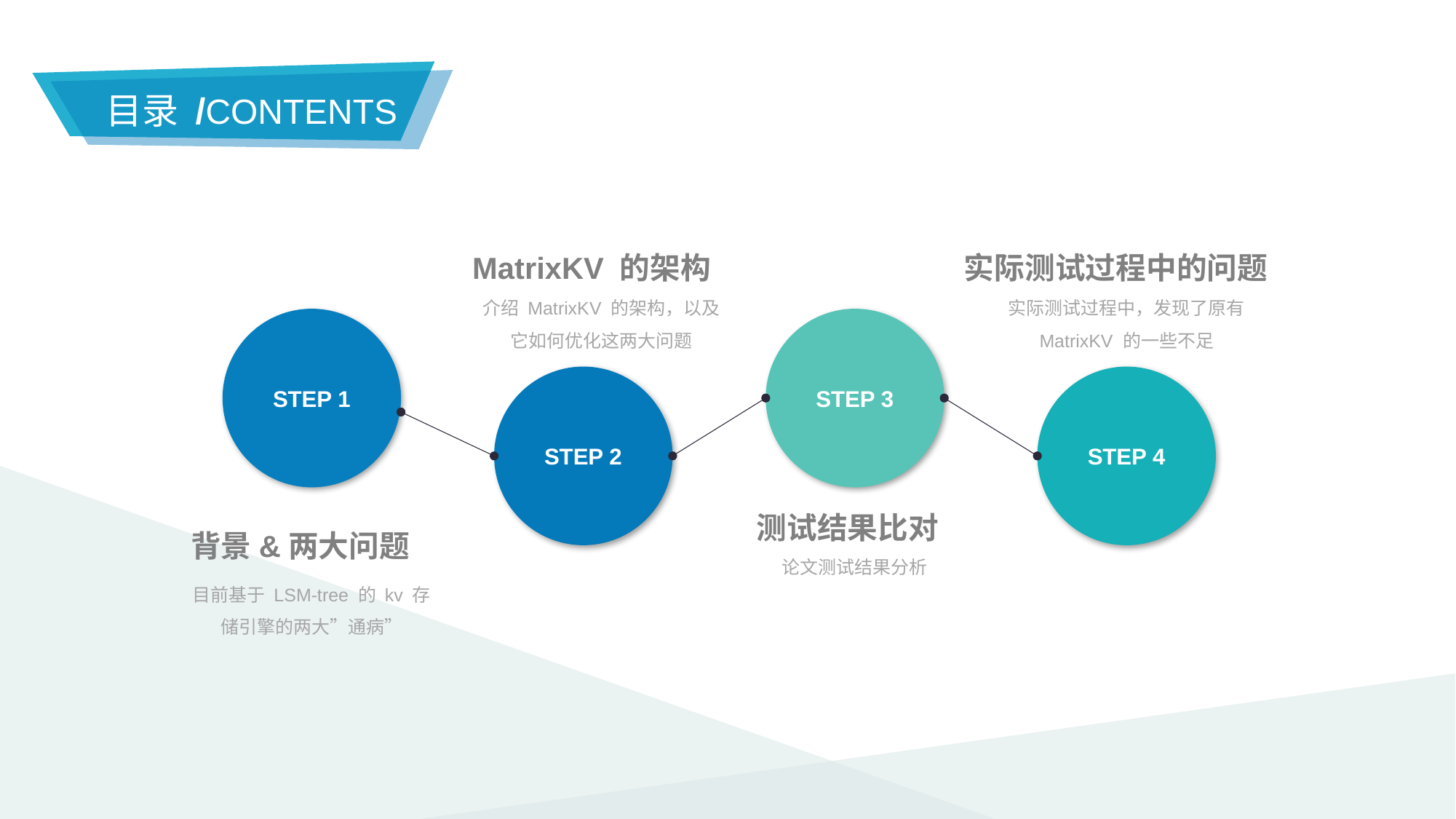

目录 /CONTENTS
MatrixKV 的架构
实际测试过程中的问题
实际测试过程中，发现了原有 MatrixKV 的一些不足
介绍 MatrixKV 的架构，以及它如何优化这两大问题
STEP 1
STEP 3
STEP 2
STEP 4

测试结果比对
背景&两大问题
论文测试结果分析
目前基于 LSM-tree 的 kv 存储引擎的两大”通病”